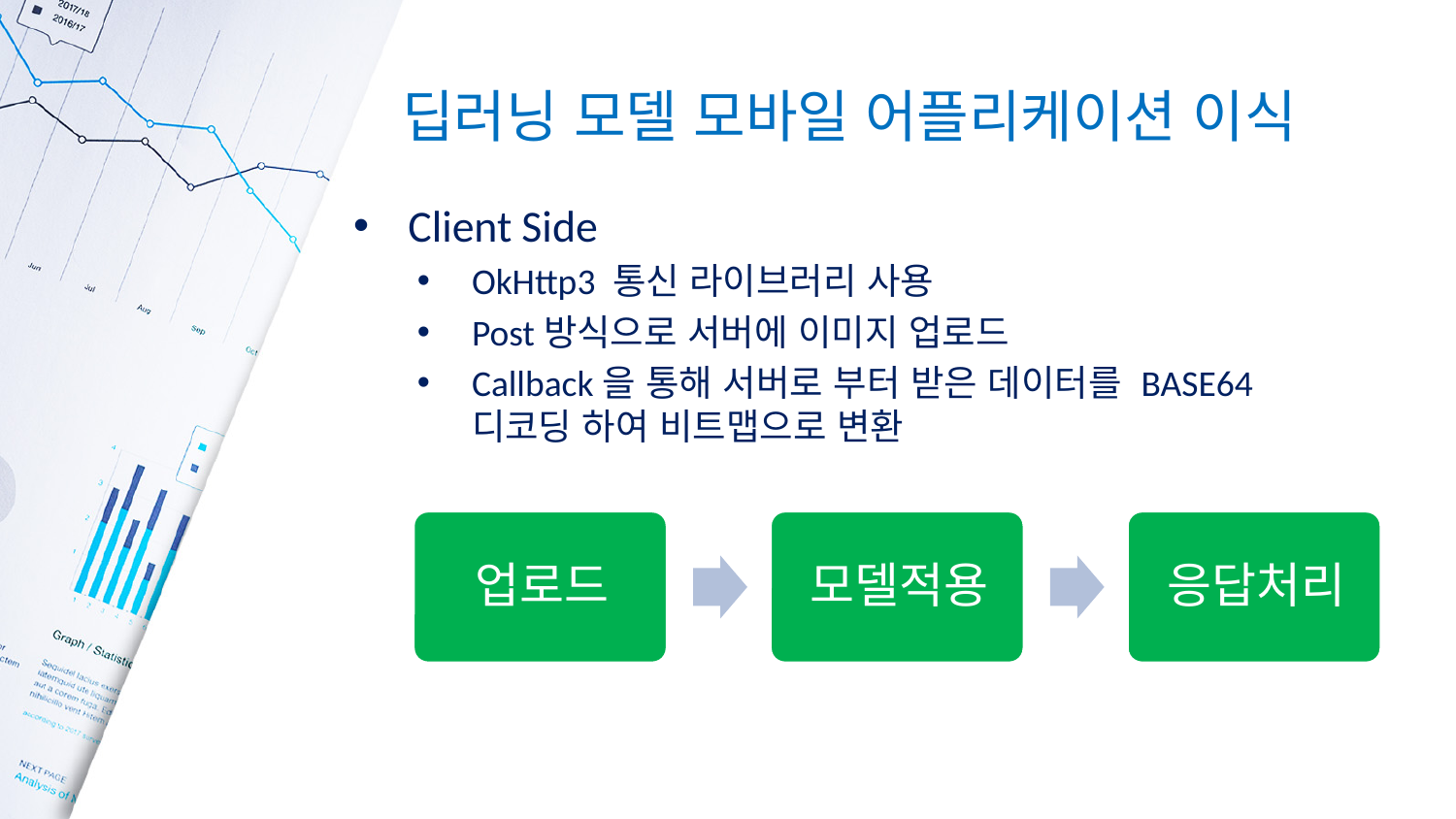

# 딥러닝 모델 모바일 어플리케이션 이식
Client Side
OkHttp3 통신 라이브러리 사용
Post방식으로 서버에 이미지 업로드
Callback을 통해 서버로 부터 받은 데이터를 BASE64 디코딩 하여 비트맵으로 변환

업로드

모델적용

응답처리